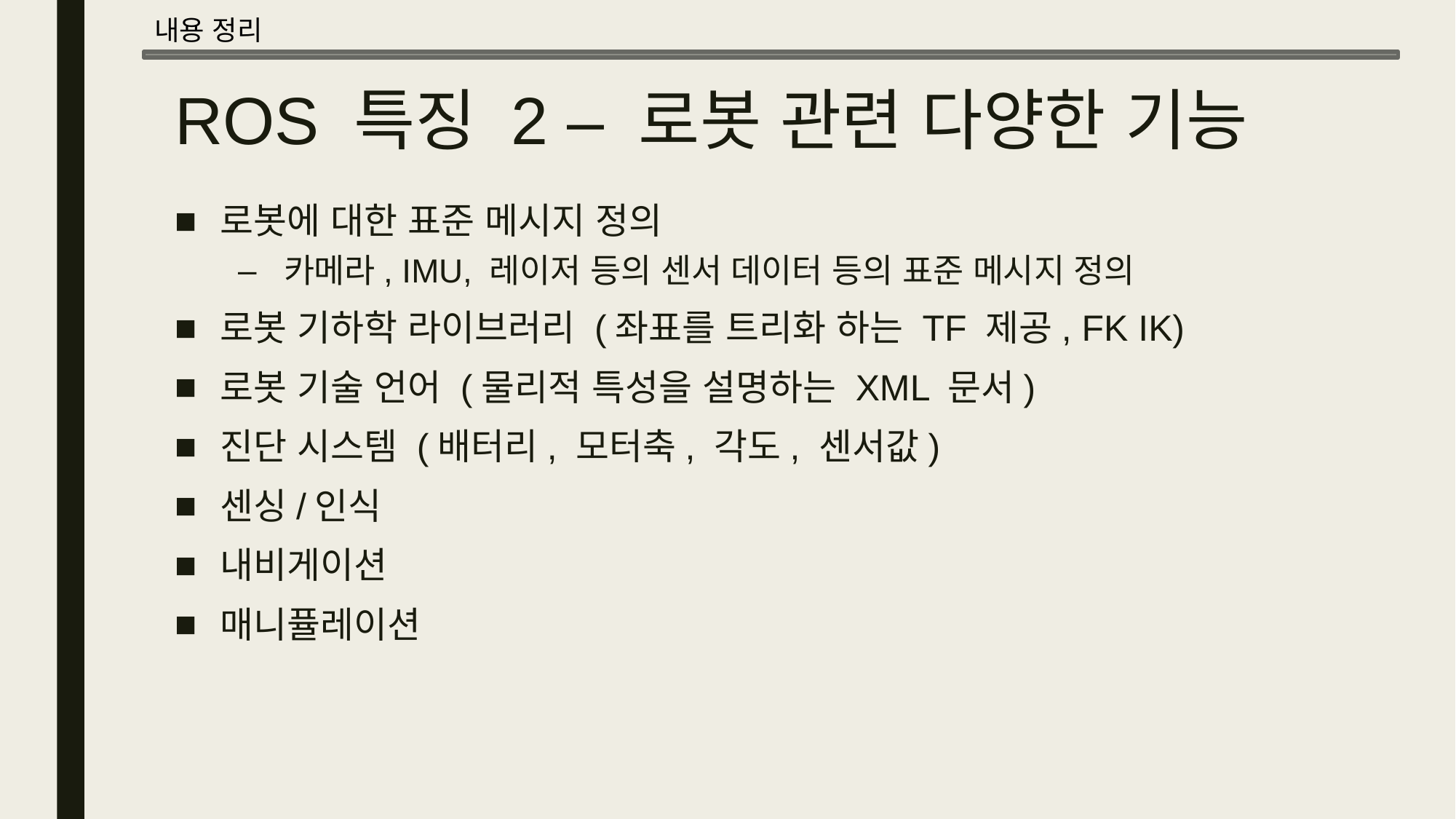

내용 정리

# ROS 특징 2 – 로봇 관련 다양한 기능
로봇에 대한 표준 메시지 정의
카메라, IMU, 레이저 등의 센서 데이터 등의 표준 메시지 정의
로봇 기하학 라이브러리 (좌표를 트리화 하는 TF 제공, FK IK)
로봇 기술 언어 (물리적 특성을 설명하는 XML 문서)
진단 시스템 (배터리, 모터축, 각도, 센서값)
센싱/인식
내비게이션
매니퓰레이션